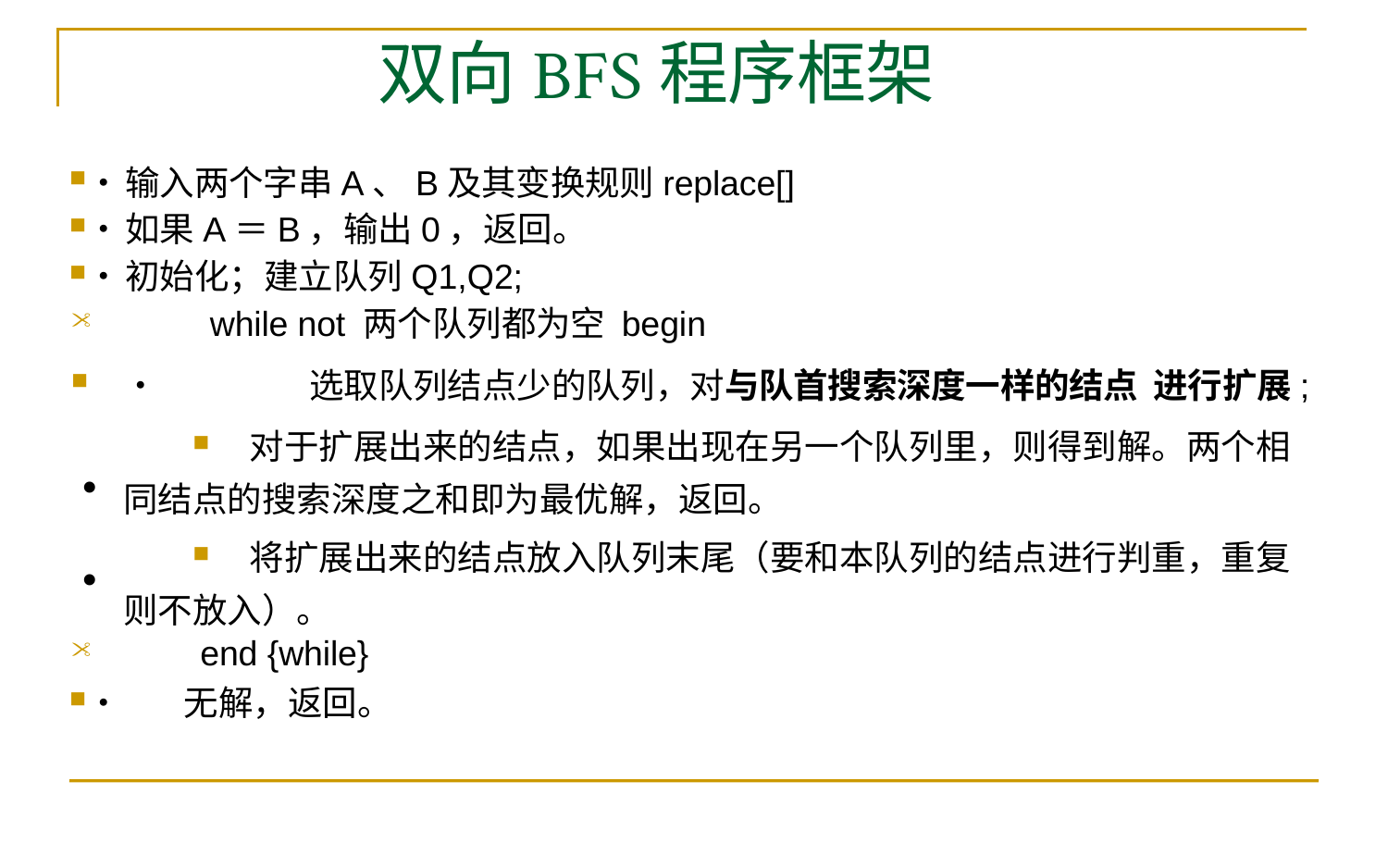

# 双向BFS程序框架
•	输入两个字串A、B及其变换规则replace[]
•	如果A＝B，输出0，返回。
•	初始化；建立队列Q1,Q2;
         while not 两个队列都为空 begin
•		     选取队列结点少的队列，对与队首搜索深度一样的结点  进行扩展;
    对于扩展出来的结点，如果出现在另一个队列里，则得到解。两个相同结点的搜索深度之和即为最优解，返回。
    将扩展出来的结点放入队列末尾（要和本队列的结点进行判重，重复则不放入）。
        end {while}
•       无解，返回。
•
•